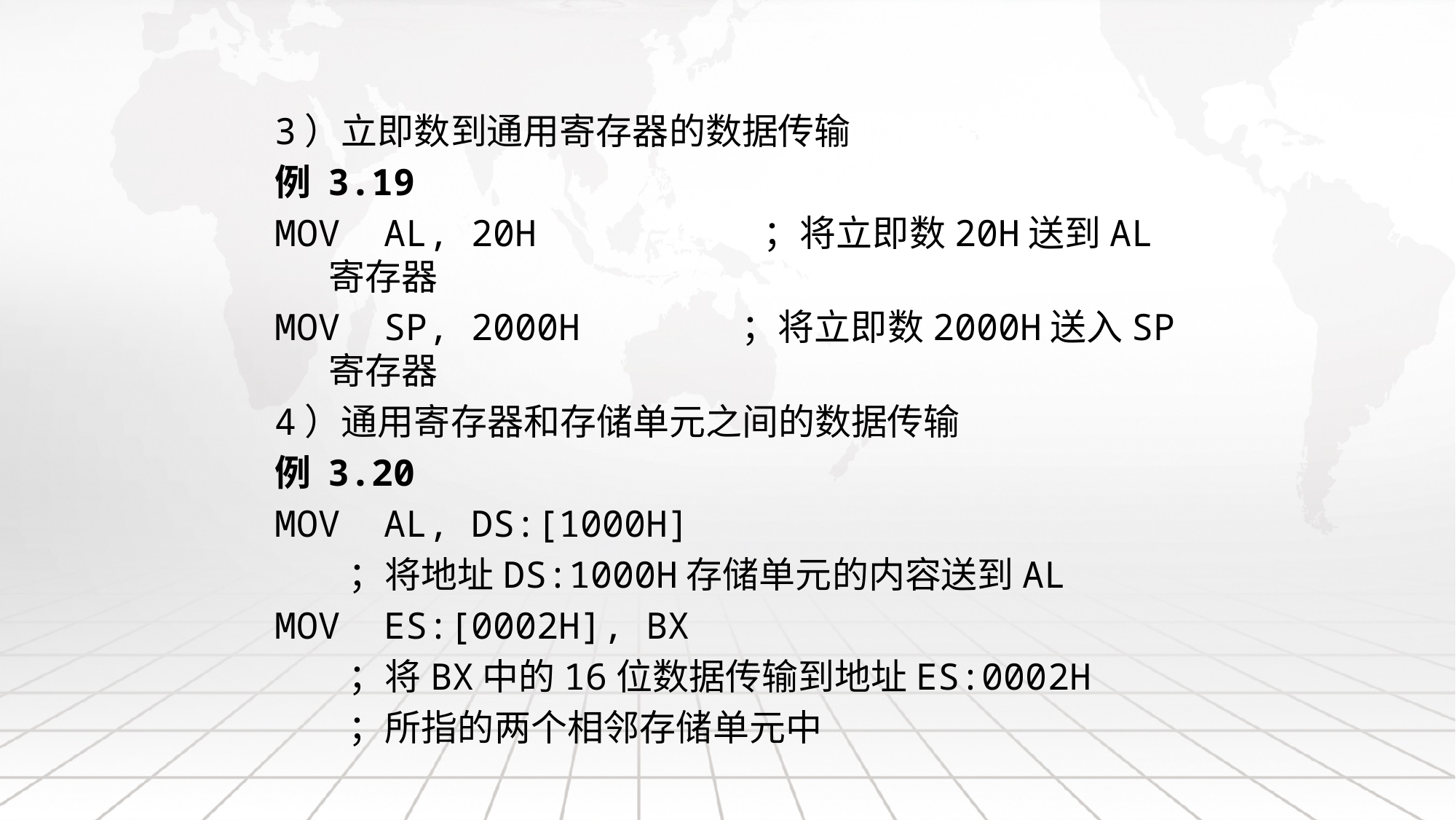

3）立即数到通用寄存器的数据传输
例 3.19
MOV  AL, 20H          ；将立即数20H送到AL寄存器
MOV  SP, 2000H       ；将立即数2000H送入SP寄存器
4）通用寄存器和存储单元之间的数据传输
例 3.20
MOV  AL, DS:[1000H]
        ；将地址DS:1000H存储单元的内容送到AL
MOV  ES:[0002H], BX
        ；将BX中的16位数据传输到地址ES:0002H
        ；所指的两个相邻存储单元中